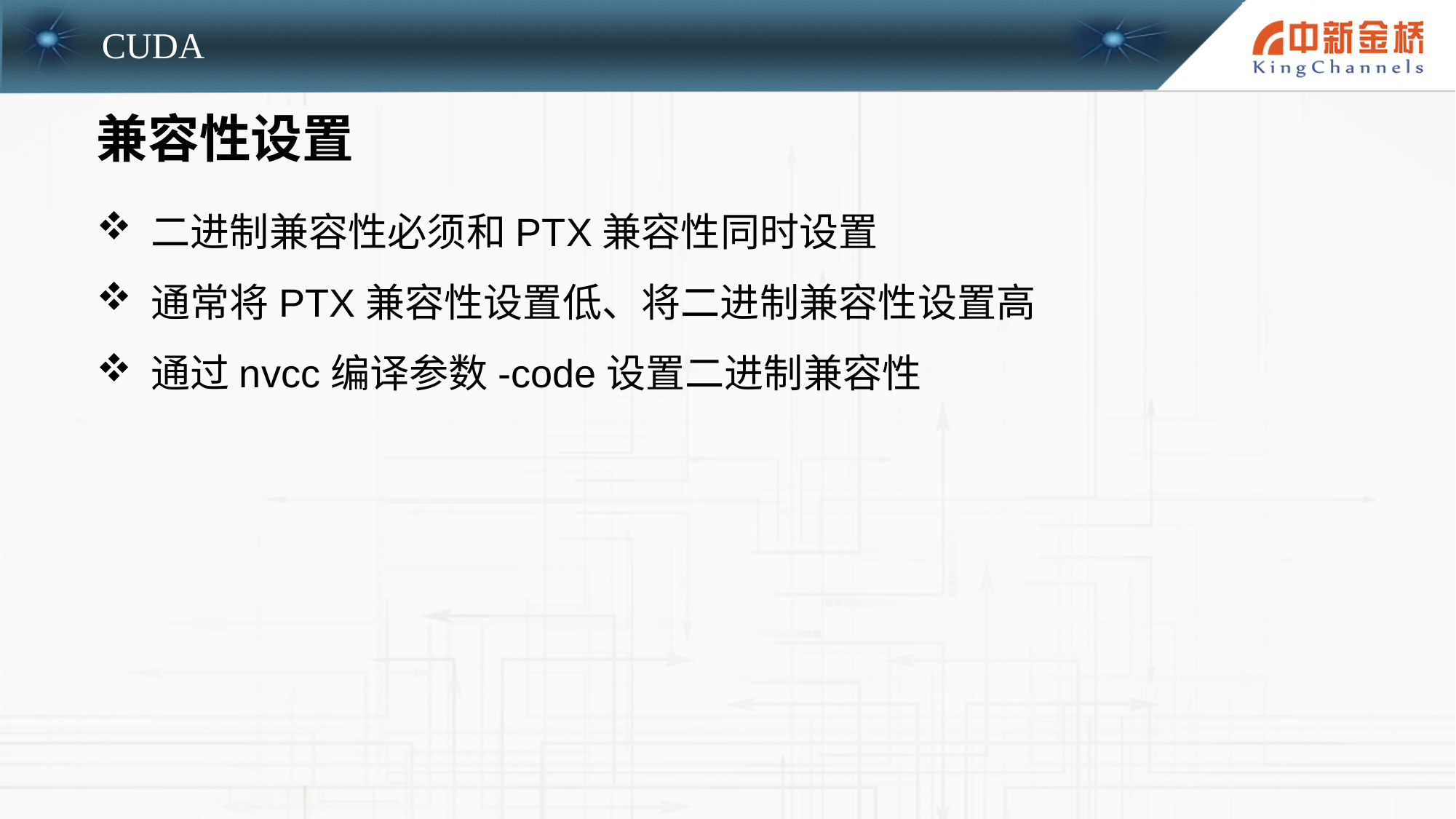

兼容性设置
二进制兼容性必须和PTX兼容性同时设置
通常将PTX兼容性设置低、将二进制兼容性设置高
通过nvcc编译参数-code设置二进制兼容性